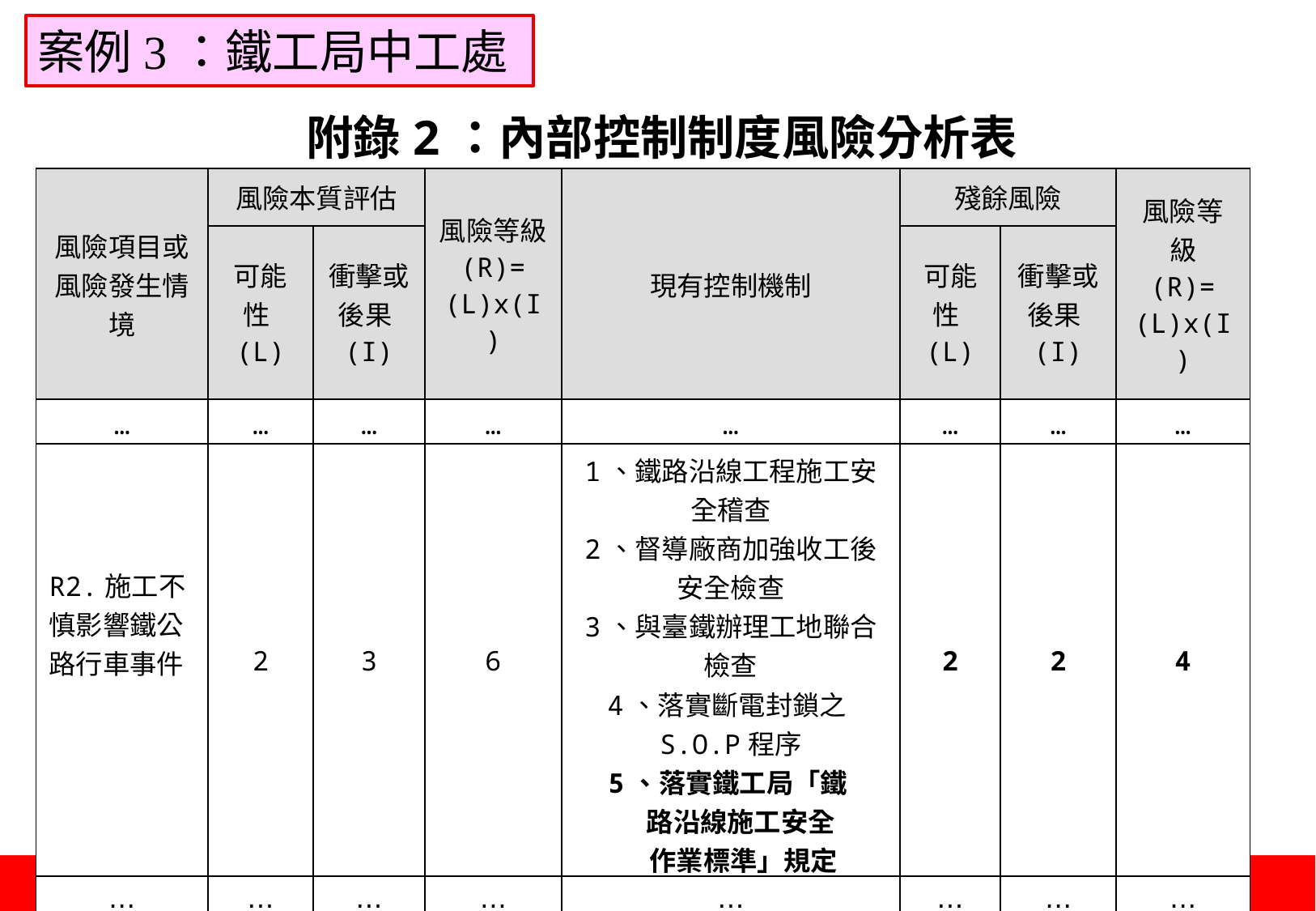

案例3：鐵工局中工處
附錄2：內部控制制度風險分析表
| 風險項目或 風險發生情境 | 風險本質評估 |  | 風險等級 (R)= (L)x(I) | 現有控制機制 | 殘餘風險 |  | 風險等級 (R)= (L)x(I) |
| --- | --- | --- | --- | --- | --- | --- | --- |
|  | 可能性(L) | 衝擊或 後果(I) |  |  | 可能性(L) | 衝擊或 後果(I) |  |
| … | … | … | … | … | … | … | … |
| R2.施工不慎影響鐵公路行車事件 | 2 | 3 | 6 | 1、鐵路沿線工程施工安全稽查 2、督導廠商加強收工後安全檢查 3、與臺鐵辦理工地聯合檢查 4、落實斷電封鎖之S.O.P程序 5、落實鐵工局「鐵 路沿線施工安全 作業標準」規定 6、(略) | 2 | 2 | 4 |
| … | … | … | … | … | … | … | … |